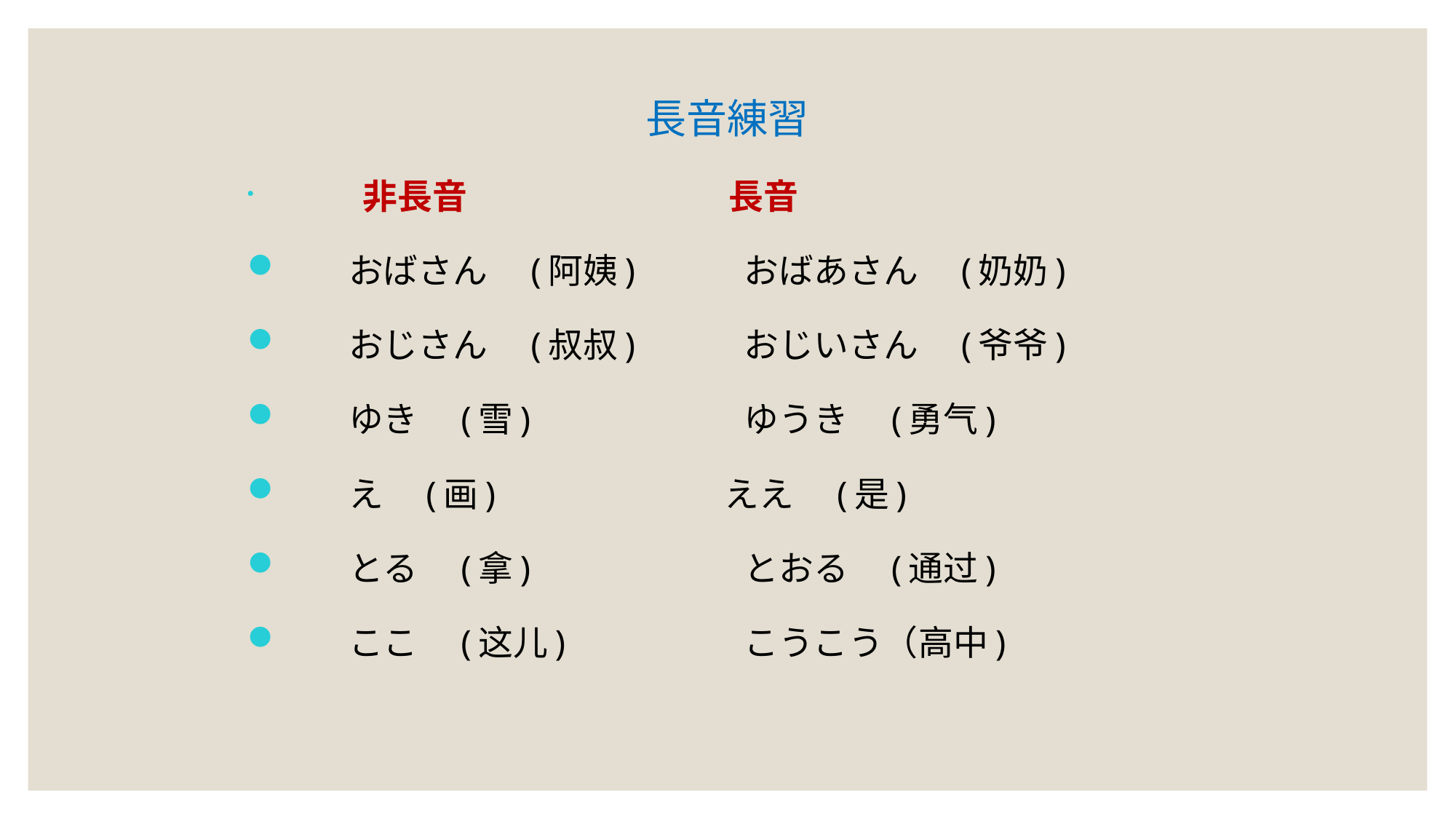

長音練習
　　　　非長音                            　 長音
　　おばさん　(阿姨)　　    おばあさん　(奶奶)
　　おじさん　(叔叔)　　    おじいさん　(爷爷)
　　ゆき　(雪)　　　　　    ゆうき　(勇气)
　　え　(画)　 　　　　     ええ　(是)
　　とる　(拿)　　　　　    とおる　(通过)
　　ここ　(这儿)　　　　    こうこう（高中)